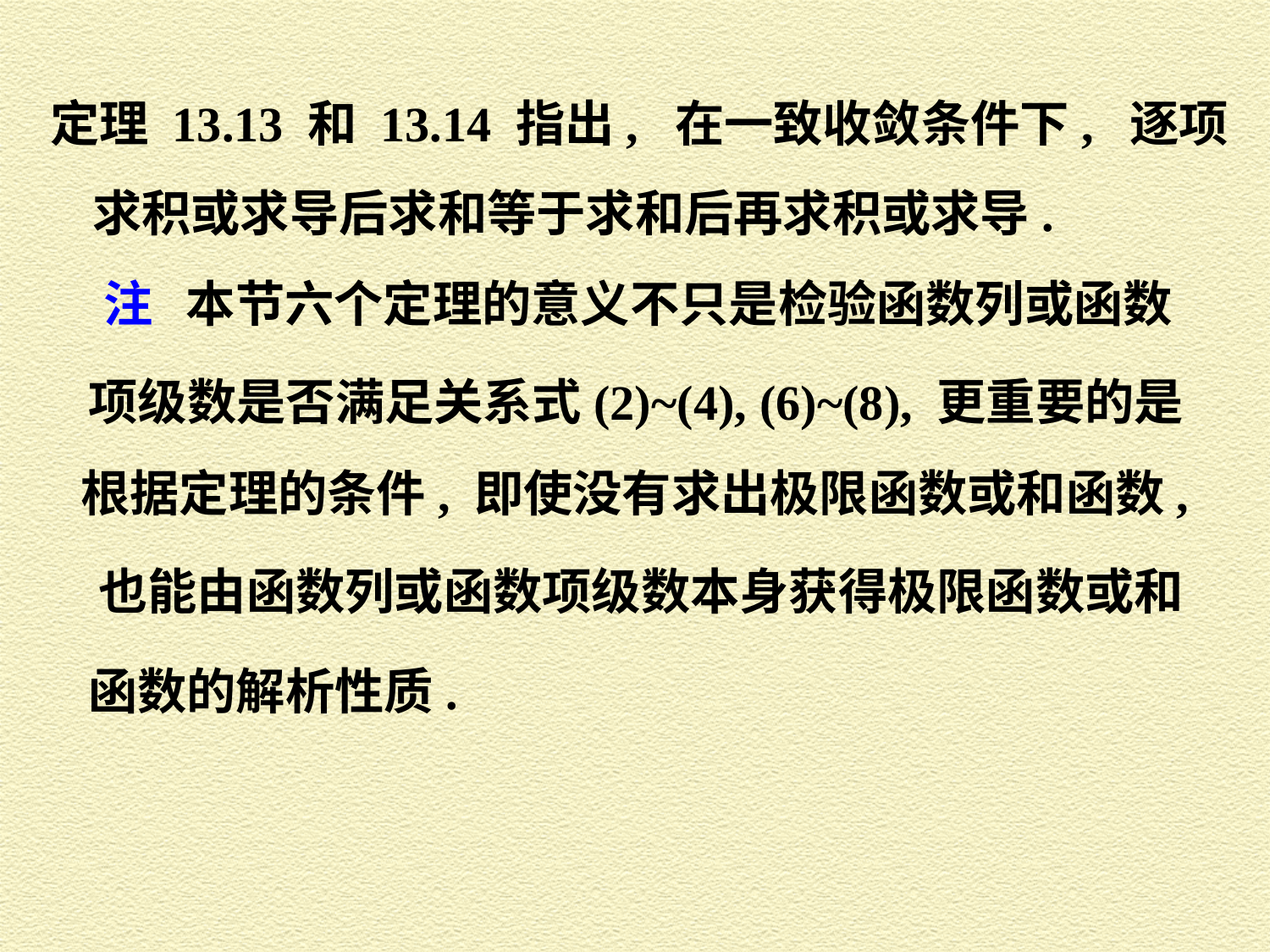

定理 13.13 和 13.14 指出,  在一致收敛条件下,  逐项
求积或求导后求和等于求和后再求积或求导.
注   本节六个定理的意义不只是检验函数列或函数
项级数是否满足关系式(2)~(4), (6)~(8), 更重要的是
根据定理的条件, 即使没有求出极限函数或和函数,
也能由函数列或函数项级数本身获得极限函数或和
函数的解析性质.